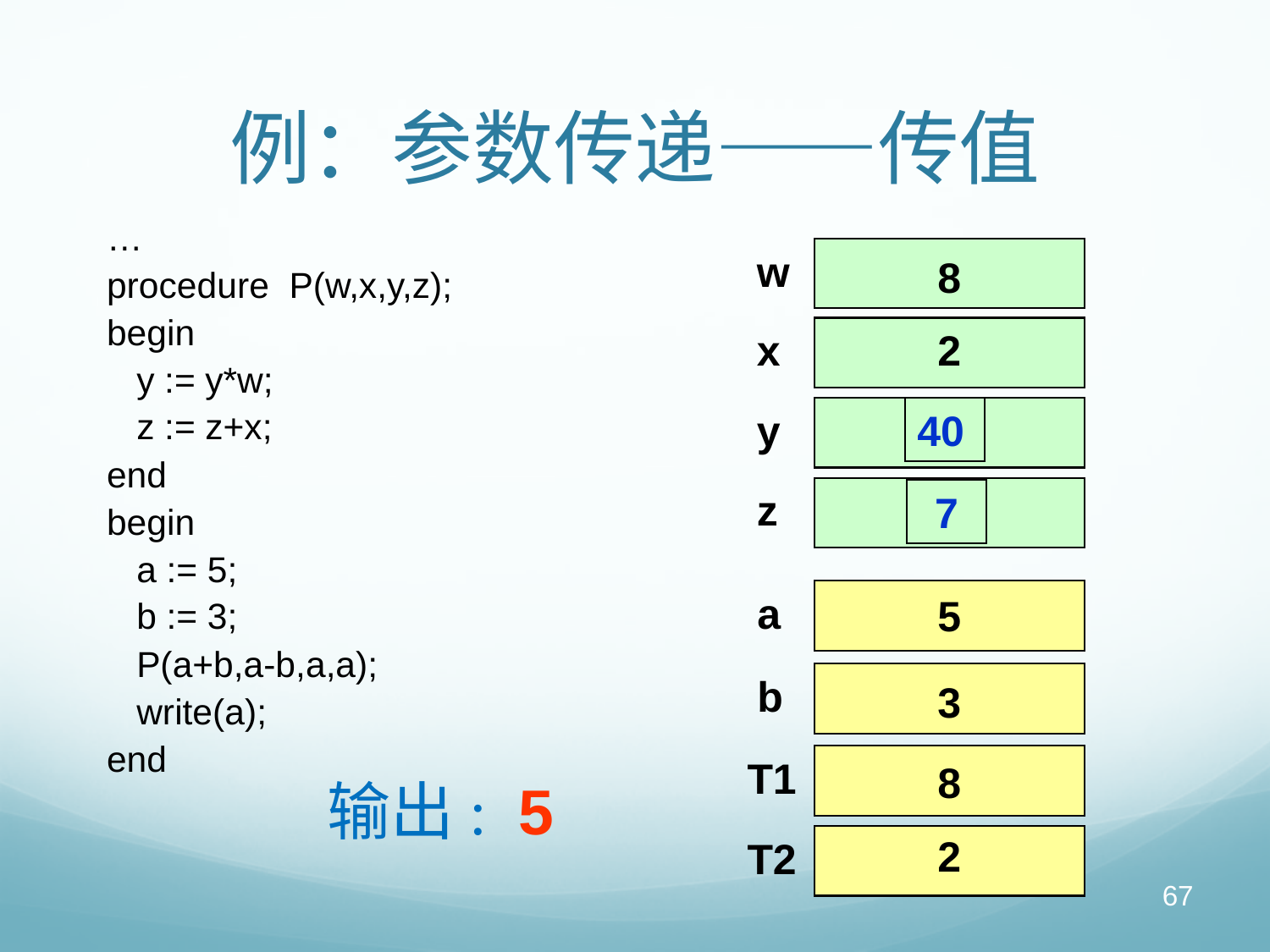

# 例：参数传递——传值
…
procedure  P(w,x,y,z);
begin
   y := y*w;
   z := z+x;
end
begin
   a := 5;
   b := 3;
   P(a+b,a-b,a,a);
   write(a);
end
w

8
2
x

y

40
5
5
z

7
a

5
b

3
T1

8
输出:  5
2
T2

67